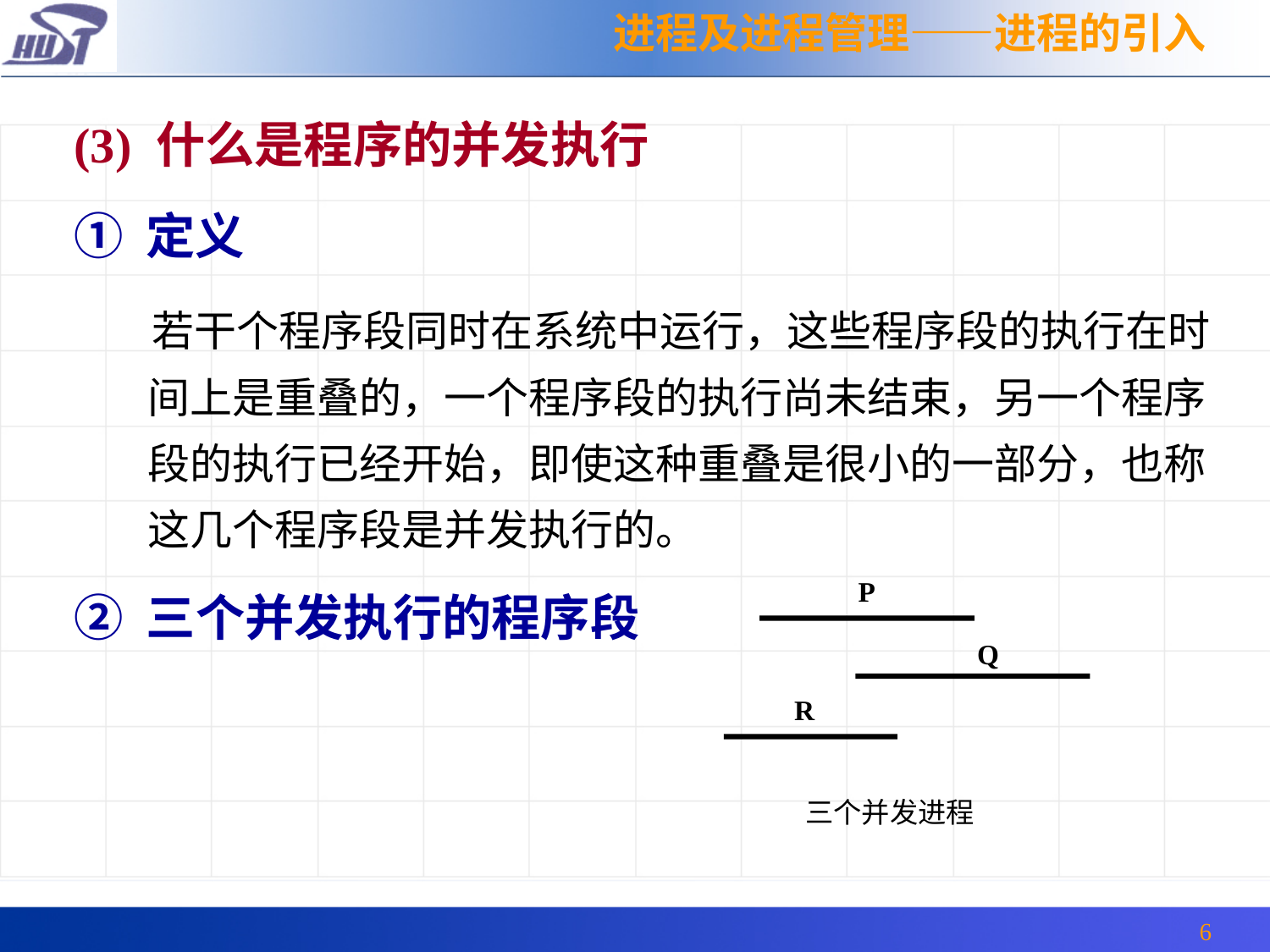

进程及进程管理——进程的引入
(3) 什么是程序的并发执行
① 定义
      若干个程序段同时在系统中运行，这些程序段的执行在时间上是重叠的，一个程序段的执行尚未结束，另一个程序段的执行已经开始，即使这种重叠是很小的一部分，也称这几个程序段是并发执行的。
② 三个并发执行的程序段
P

Q

R

三个并发进程
6